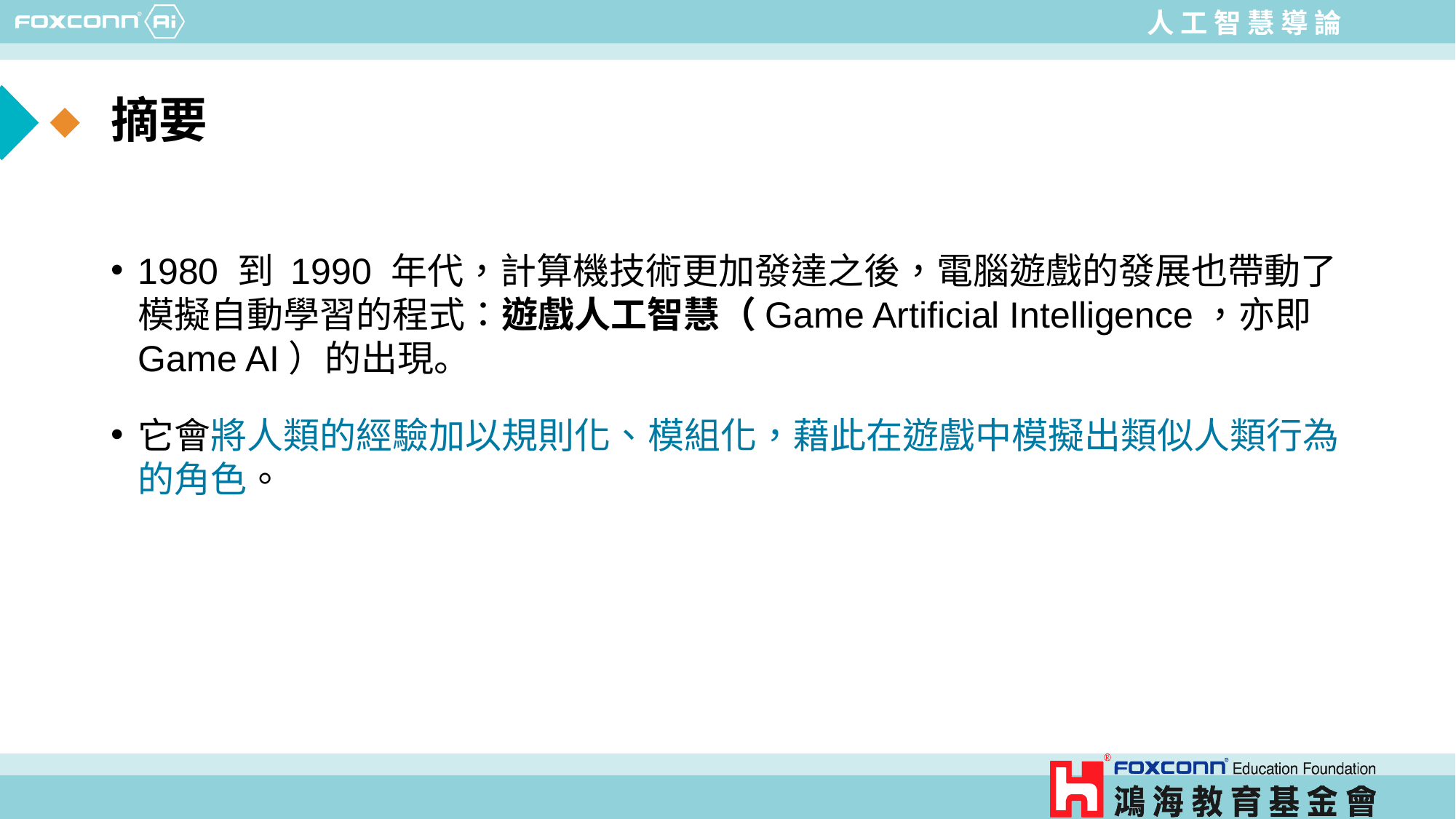

# 摘要
1980 到 1990 年代，計算機技術更加發達之後，電腦遊戲的發展也帶動了模擬自動學習的程式：遊戲人工智慧（Game Artificial Intelligence，亦即 Game AI）的出現。
它會將人類的經驗加以規則化、模組化，藉此在遊戲中模擬出類似人類行為的角色。